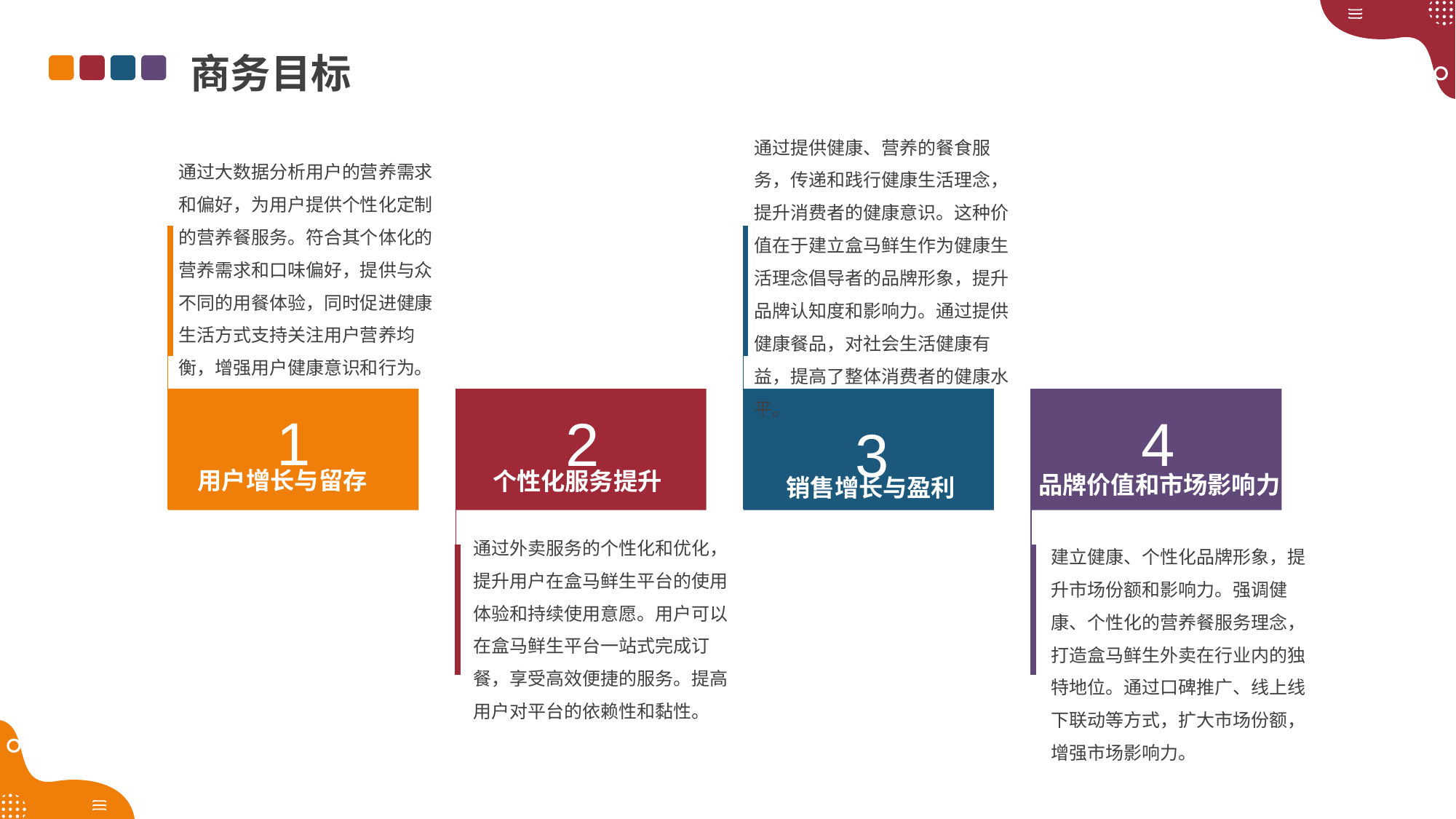

商务目标

通过提供健康、营养的餐食服务，传递和践行健康生活理念，提升消费者的健康意识。这种价值在于建立盒马鲜生作为健康生活理念倡导者的品牌形象，提升品牌认知度和影响力。通过提供健康餐品，对社会生活健康有益，提高了整体消费者的健康水平。
通过大数据分析用户的营养需求和偏好，为用户提供个性化定制的营养餐服务。符合其个体化的营养需求和口味偏好，提供与众不同的用餐体验，同时促进健康生活方式支持关注用户营养均衡，增强用户健康意识和行为。

2

4

1

3

用户增长与留存
个性化服务提升
品牌价值和市场影响力
销售增长与盈利
通过外卖服务的个性化和优化，提升用户在盒马鲜生平台的使用体验和持续使用意愿。用户可以在盒马鲜生平台一站式完成订餐，享受高效便捷的服务。提高用户对平台的依赖性和黏性。
建立健康、个性化品牌形象，提升市场份额和影响力。强调健康、个性化的营养餐服务理念，打造盒马鲜生外卖在行业内的独特地位。通过口碑推广、线上线下联动等方式，扩大市场份额，增强市场影响力。